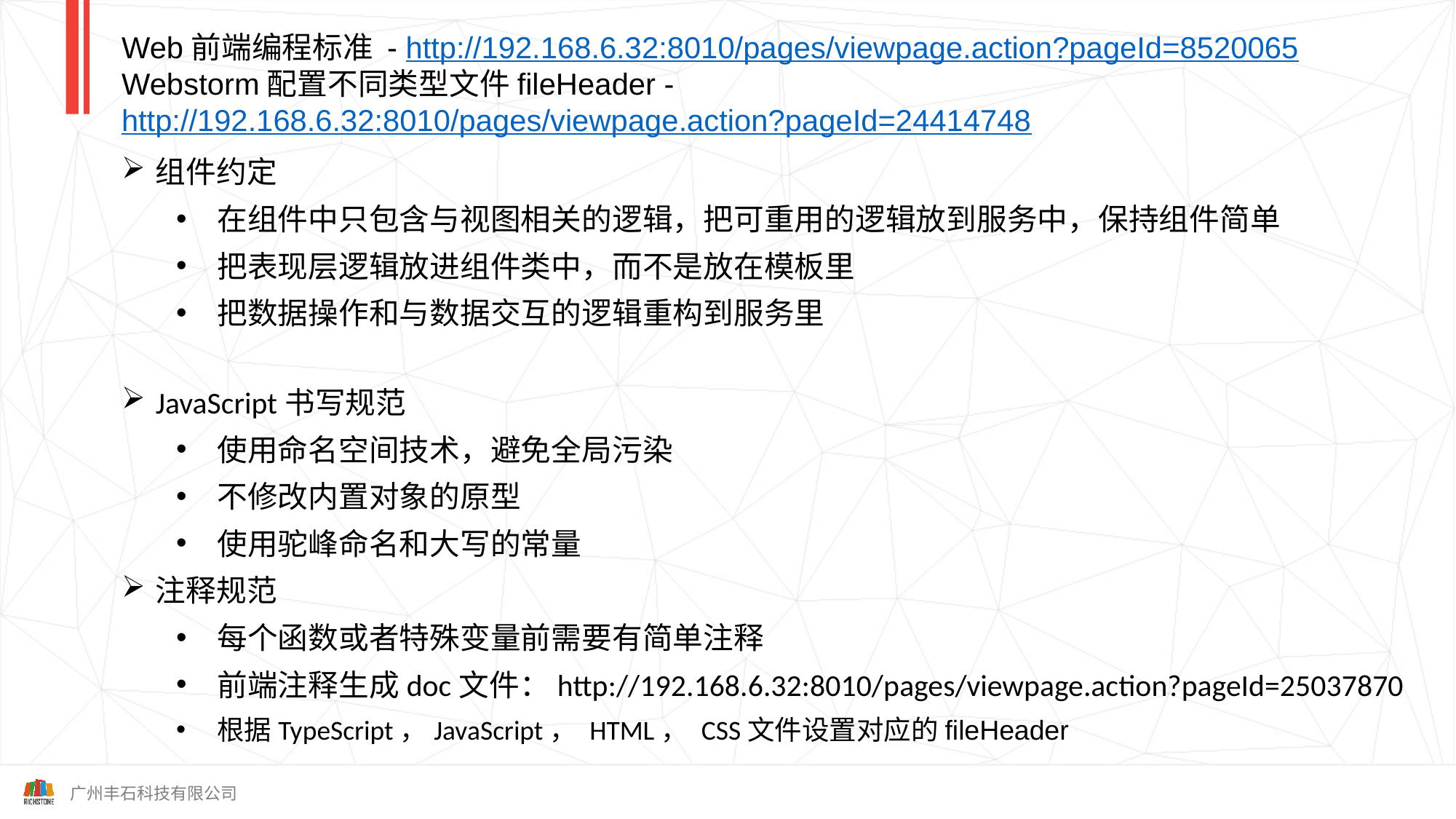

Web前端编程标准 - http://192.168.6.32:8010/pages/viewpage.action?pageId=8520065
Webstorm配置不同类型文件fileHeader - 			 	  	http://192.168.6.32:8010/pages/viewpage.action?pageId=24414748

组件约定
在组件中只包含与视图相关的逻辑，把可重用的逻辑放到服务中，保持组件简单
把表现层逻辑放进组件类中，而不是放在模板里
把数据操作和与数据交互的逻辑重构到服务里

JavaScript书写规范
使用命名空间技术，避免全局污染
不修改内置对象的原型
使用驼峰命名和大写的常量
注释规范
每个函数或者特殊变量前需要有简单注释
前端注释生成doc文件：http://192.168.6.32:8010/pages/viewpage.action?pageId=25037870
根据TypeScript，JavaScript， HTML， CSS文件设置对应的fileHeader